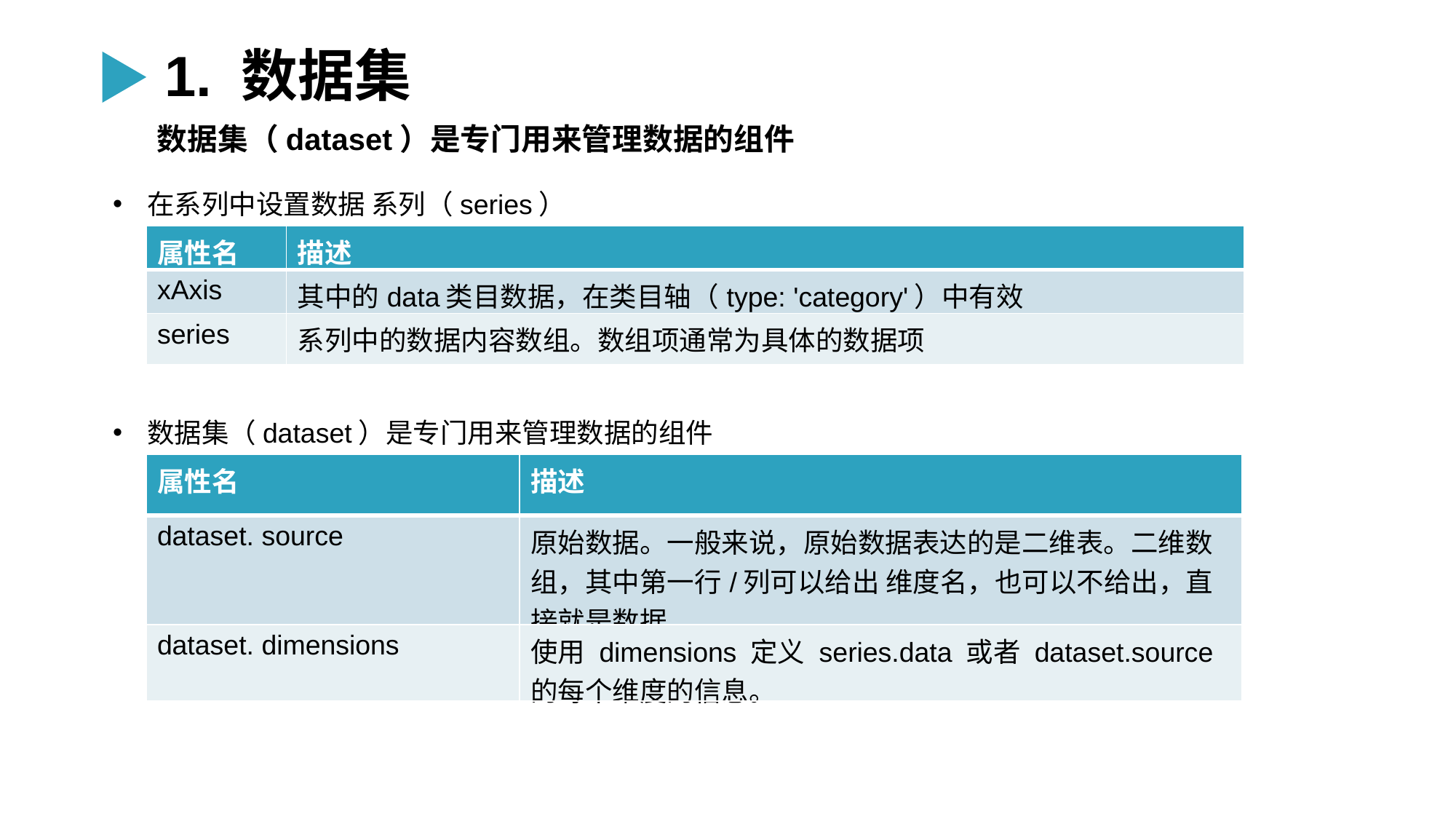

1. 数据集

数据集（dataset）是专门用来管理数据的组件
在系列中设置数据 系列（series）
| 属性名 | 描述 |
| --- | --- |
| xAxis | 其中的data类目数据，在类目轴（type: 'category'）中有效 |
| series | 系列中的数据内容数组。数组项通常为具体的数据项 |
数据集（dataset）是专门用来管理数据的组件
| 属性名 | 描述 |
| --- | --- |
| dataset. source | 原始数据。一般来说，原始数据表达的是二维表。二维数组，其中第一行/列可以给出 维度名，也可以不给出，直接就是数据 |
| dataset. dimensions | 使用 dimensions 定义 series.data 或者 dataset.source 的每个维度的信息。 |